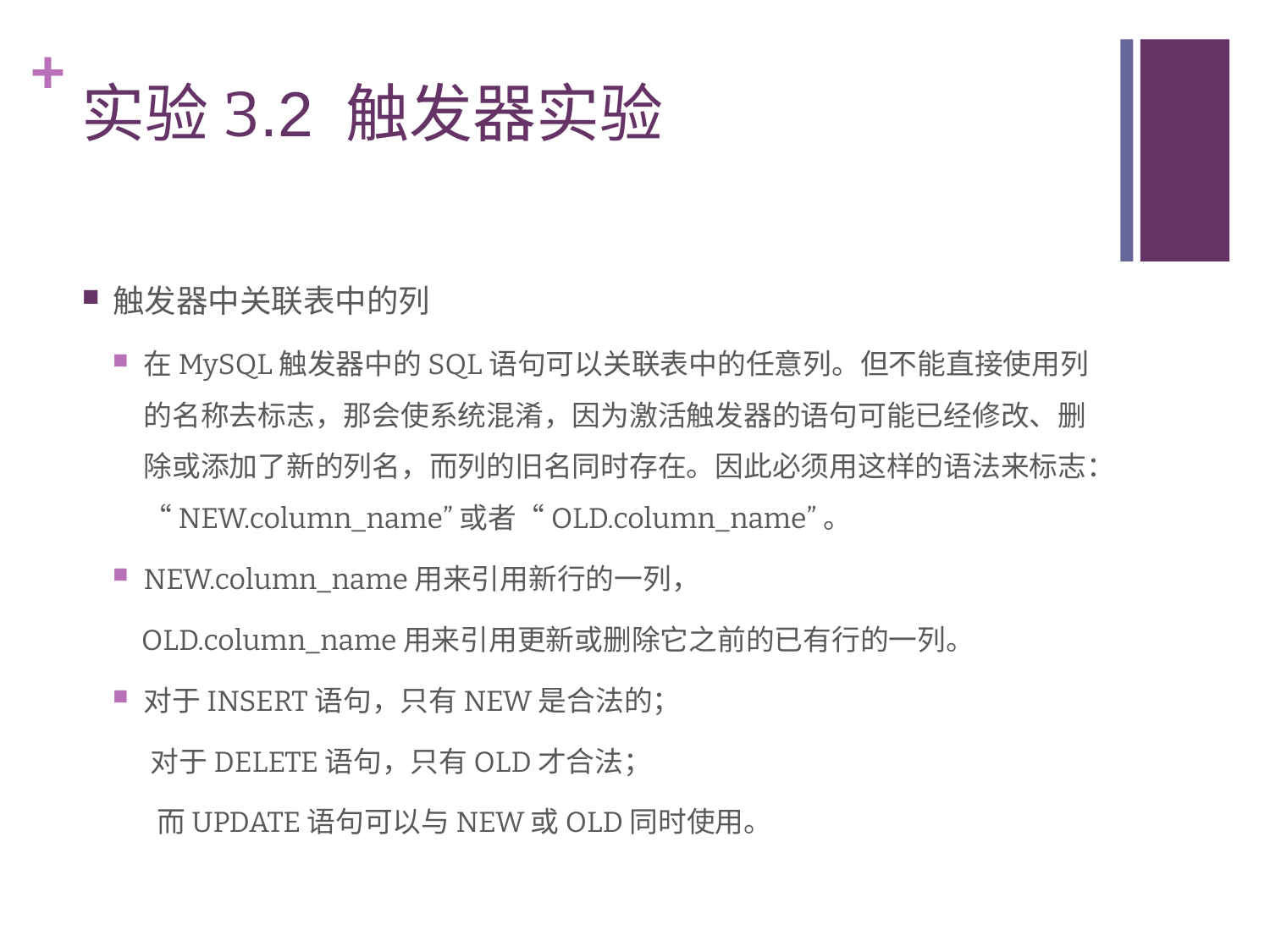

# 实验3.2 触发器实验
触发器中关联表中的列
在MySQL触发器中的SQL语句可以关联表中的任意列。但不能直接使用列的名称去标志，那会使系统混淆，因为激活触发器的语句可能已经修改、删除或添加了新的列名，而列的旧名同时存在。因此必须用这样的语法来标志：“NEW.column_name”或者“OLD.column_name”。
NEW.column_name用来引用新行的一列，
     OLD.column_name用来引用更新或删除它之前的已有行的一列。
对于INSERT语句，只有NEW是合法的；
     对于DELETE语句，只有OLD才合法；
      而UPDATE语句可以与NEW或OLD同时使用。